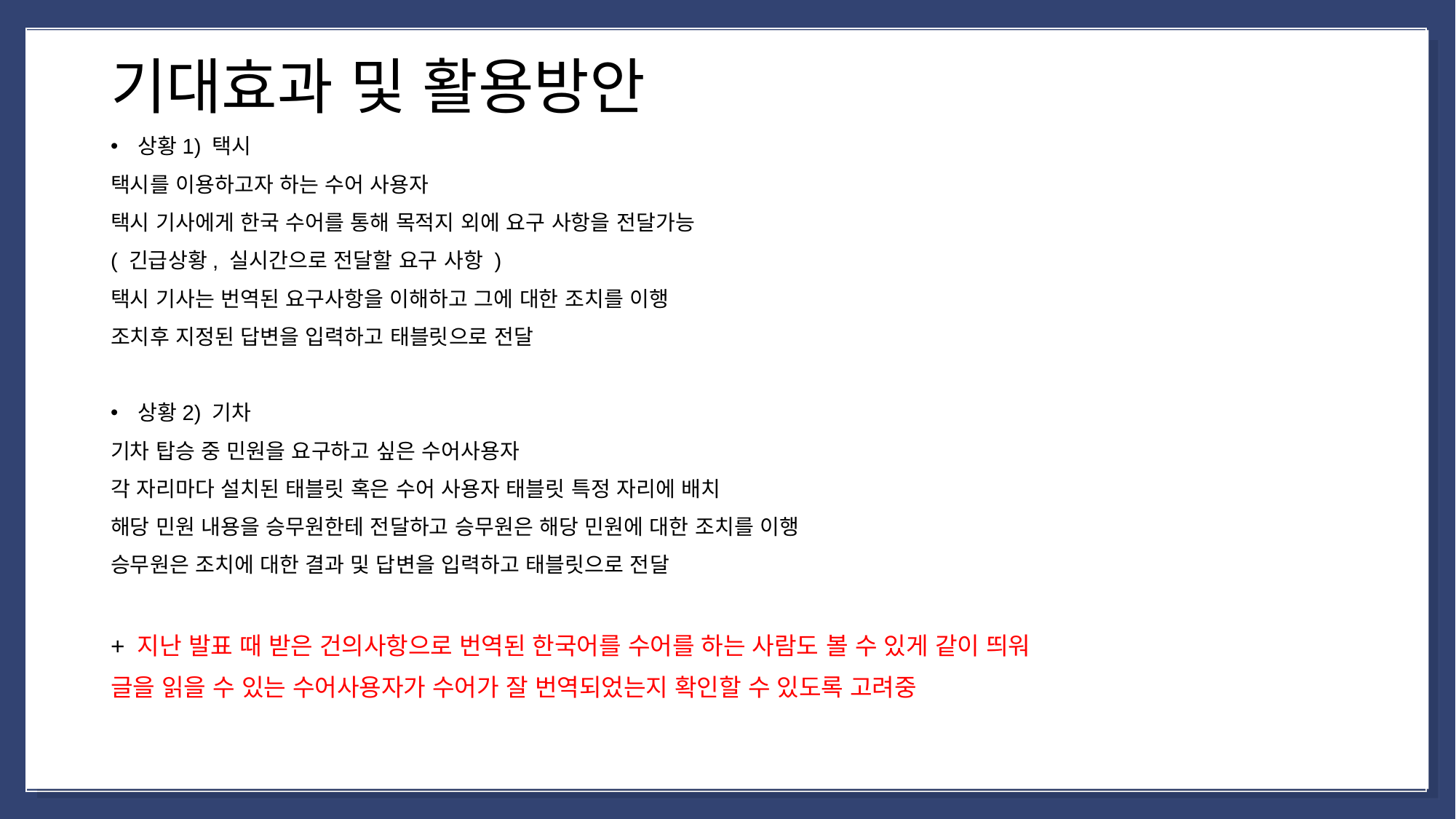

기대효과 및 활용방안
1. 제목을 입력하세요
상황1) 택시
택시를 이용하고자 하는 수어 사용자
택시 기사에게 한국 수어를 통해 목적지 외에 요구 사항을 전달가능
( 긴급상황, 실시간으로 전달할 요구 사항 )
택시 기사는 번역된 요구사항을 이해하고 그에 대한 조치를 이행
조치후 지정된 답변을 입력하고 태블릿으로 전달

상황2) 기차
기차 탑승 중 민원을 요구하고 싶은 수어사용자
각 자리마다 설치된 태블릿 혹은 수어 사용자 태블릿 특정 자리에 배치
해당 민원 내용을 승무원한테 전달하고 승무원은 해당 민원에 대한 조치를 이행
승무원은 조치에 대한 결과 및 답변을 입력하고 태블릿으로 전달

+ 지난 발표 때 받은 건의사항으로 번역된 한국어를 수어를 하는 사람도 볼 수 있게 같이 띄워
글을 읽을 수 있는 수어사용자가 수어가 잘 번역되었는지 확인할 수 있도록 고려중